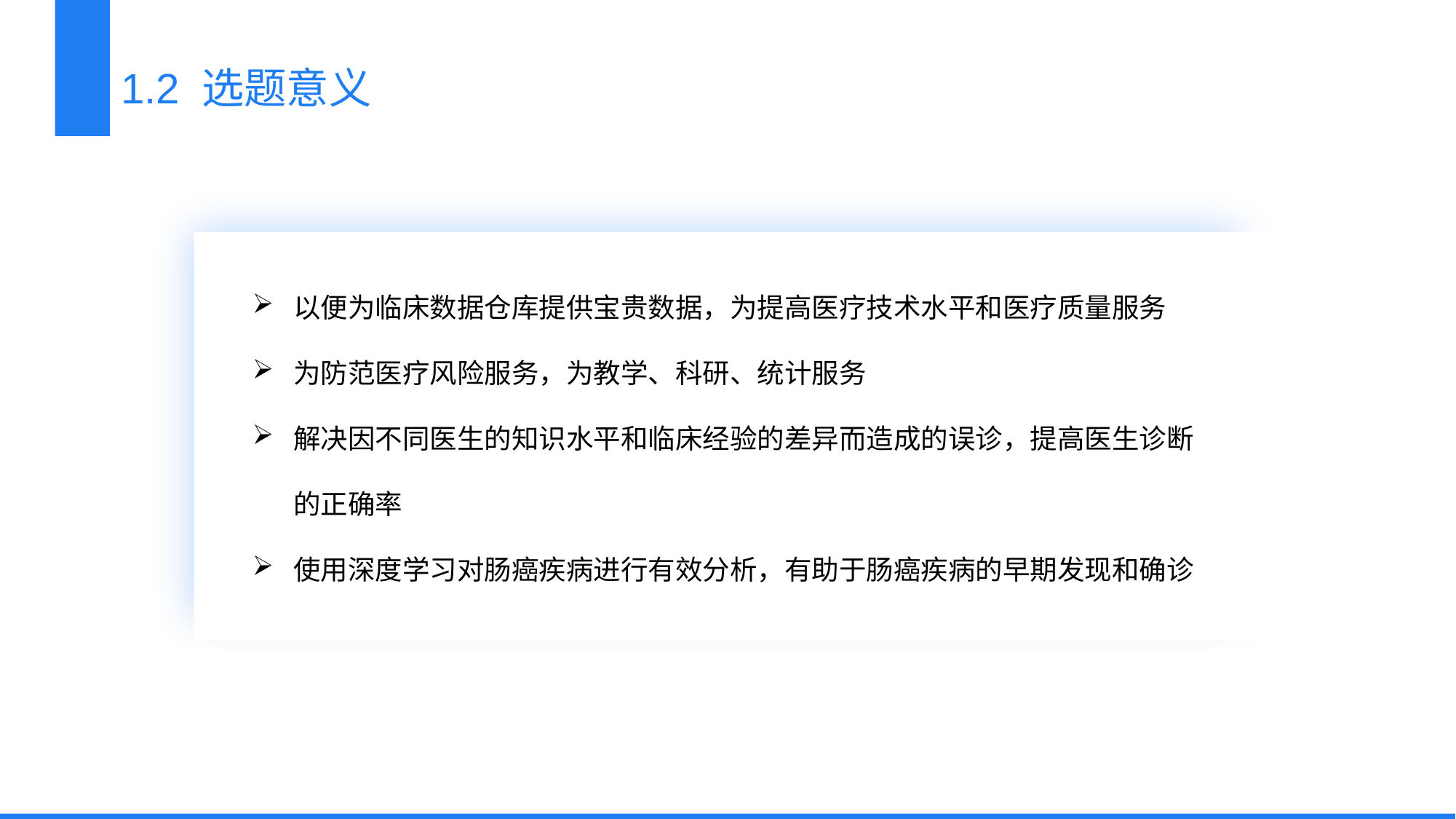

1.2 选题意义

以便为临床数据仓库提供宝贵数据，为提高医疗技术水平和医疗质量服务
为防范医疗风险服务，为教学、科研、统计服务
解决因不同医生的知识水平和临床经验的差异而造成的误诊，提高医生诊断的正确率
使用深度学习对肠癌疾病进行有效分析，有助于肠癌疾病的早期发现和确诊